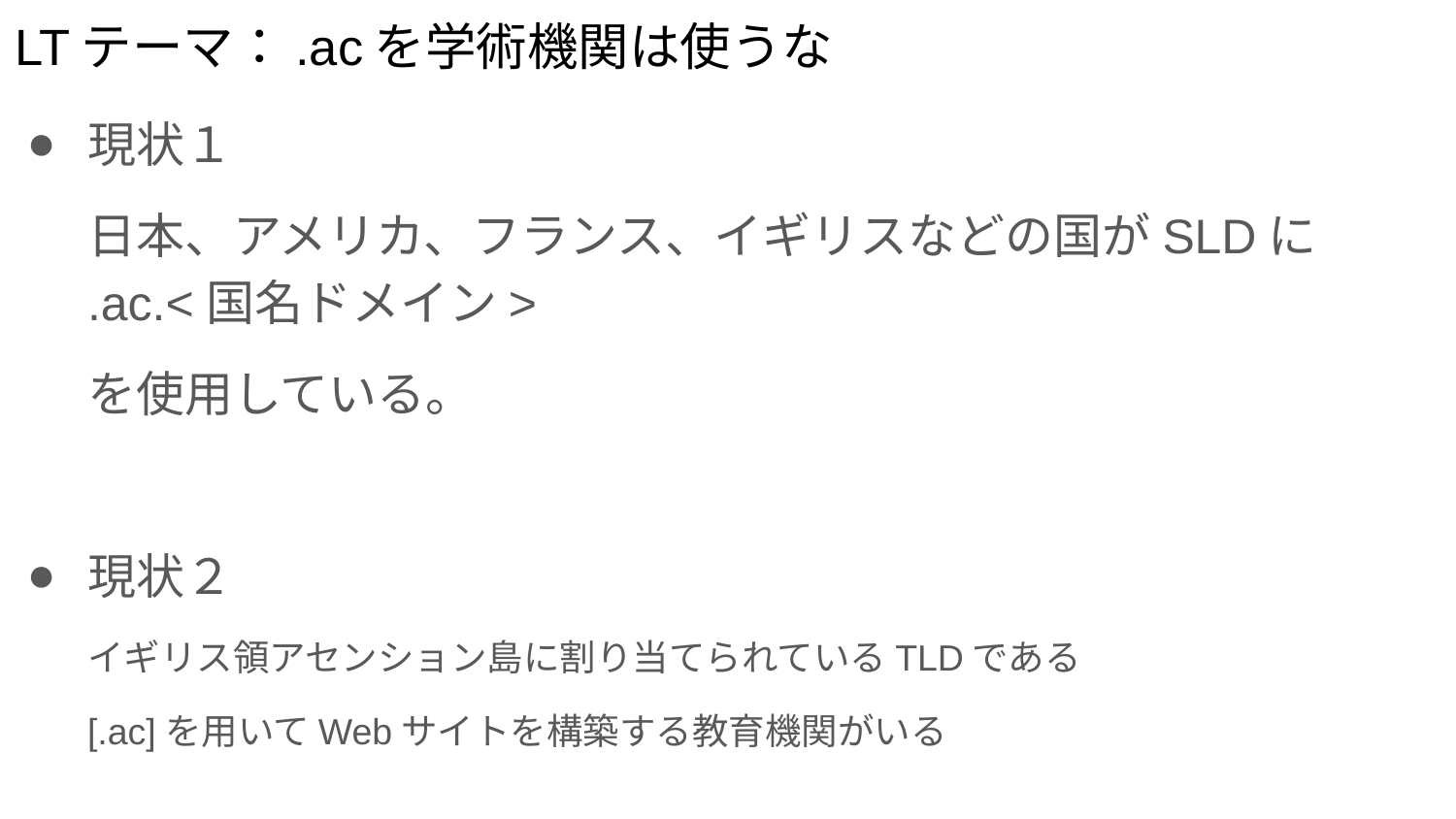

# LTテーマ：.acを学術機関は使うな
現状１
日本、アメリカ、フランス、イギリスなどの国がSLDに
.ac.<国名ドメイン>
を使用している。

現状２
イギリス領アセンション島に割り当てられているTLDである
[.ac]を用いてWebサイトを構築する教育機関がいる